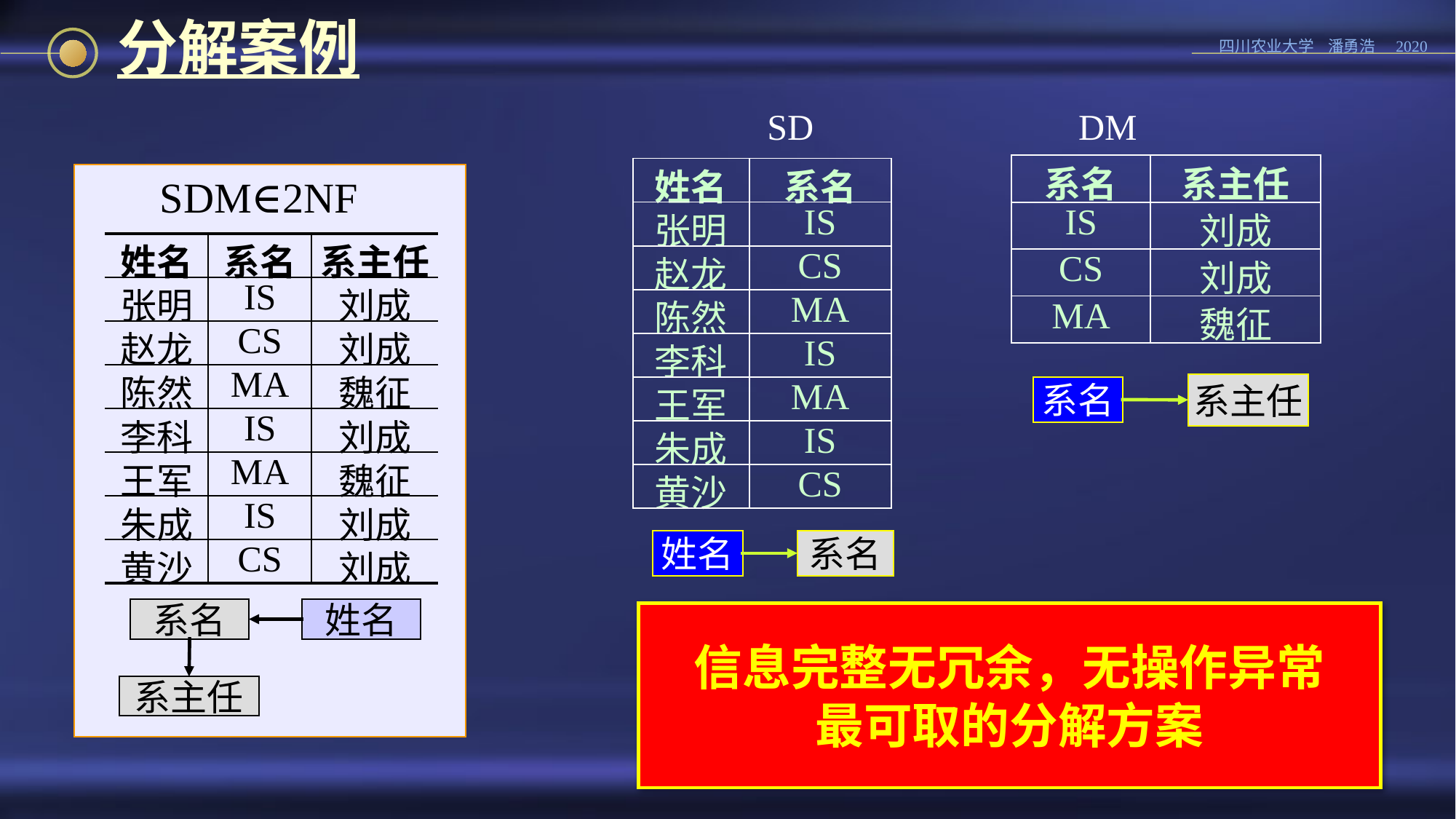

# 分解案例
SD
DM
| 系名 | 系主任 |
| --- | --- |
| IS | 刘成 |
| CS | 刘成 |
| MA | 魏征 |
| 姓名 | 系名 |
| --- | --- |
| 张明 | IS |
| 赵龙 | CS |
| 陈然 | MA |
| 李科 | IS |
| 王军 | MA |
| 朱成 | IS |
| 黄沙 | CS |

SDM∈2NF
| 姓名 | 系名 | 系主任 |
| --- | --- | --- |
| 张明 | IS | 刘成 |
| 赵龙 | CS | 刘成 |
| 陈然 | MA | 魏征 |
| 李科 | IS | 刘成 |
| 王军 | MA | 魏征 |
| 朱成 | IS | 刘成 |
| 黄沙 | CS | 刘成 |
系主任
系名
姓名
系名
系名
姓名
SD      DM = SDM，是具有无损连接性的分解。
保持了所有的函数依赖。

信息完整无冗余，无操作异常
最可取的分解方案
系主任